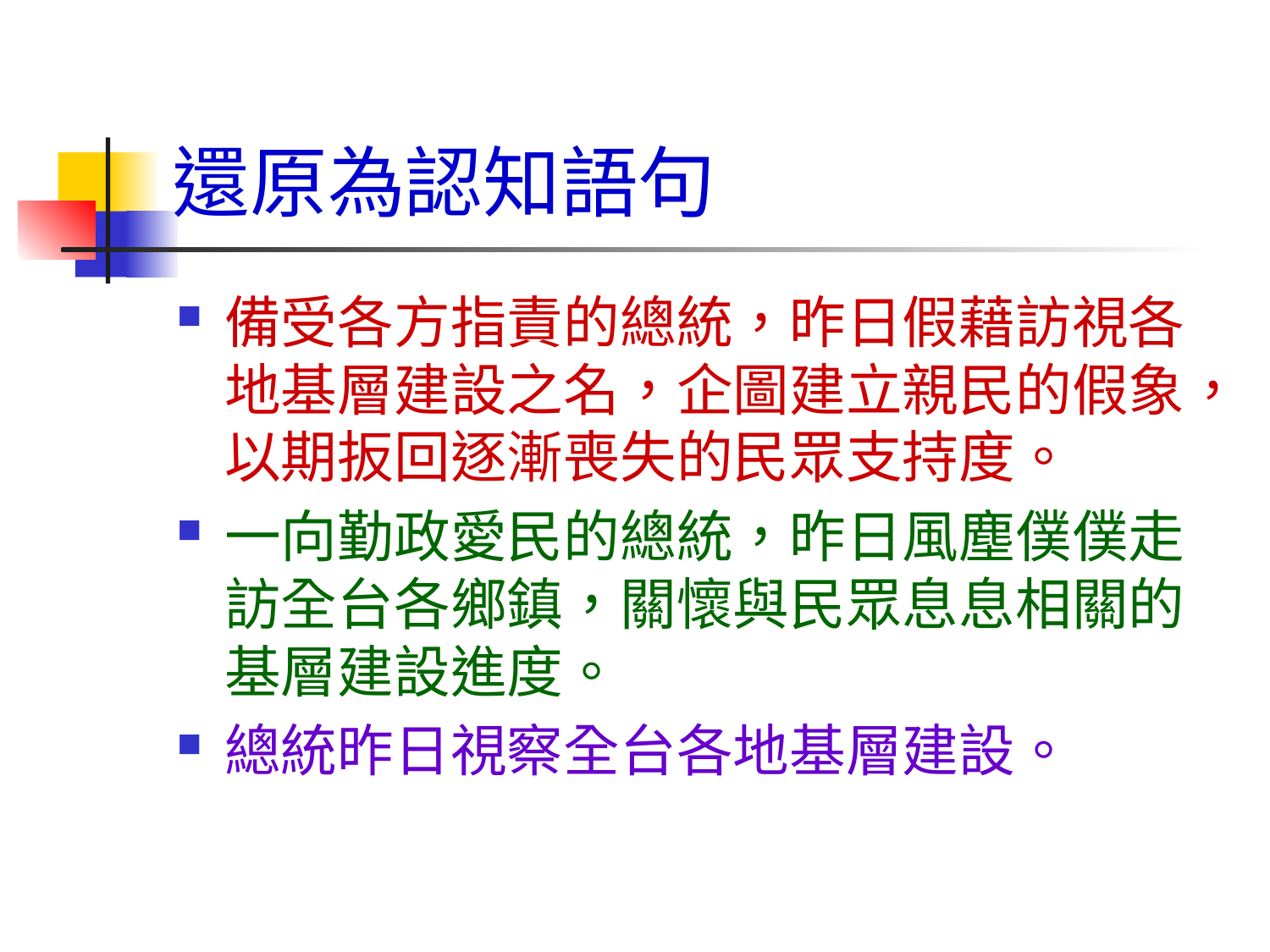

# 還原為認知語句
備受各方指責的總統，昨日假藉訪視各地基層建設之名，企圖建立親民的假象，以期扳回逐漸喪失的民眾支持度。
一向勤政愛民的總統，昨日風塵僕僕走訪全台各鄉鎮，關懷與民眾息息相關的基層建設進度。
總統昨日視察全台各地基層建設。